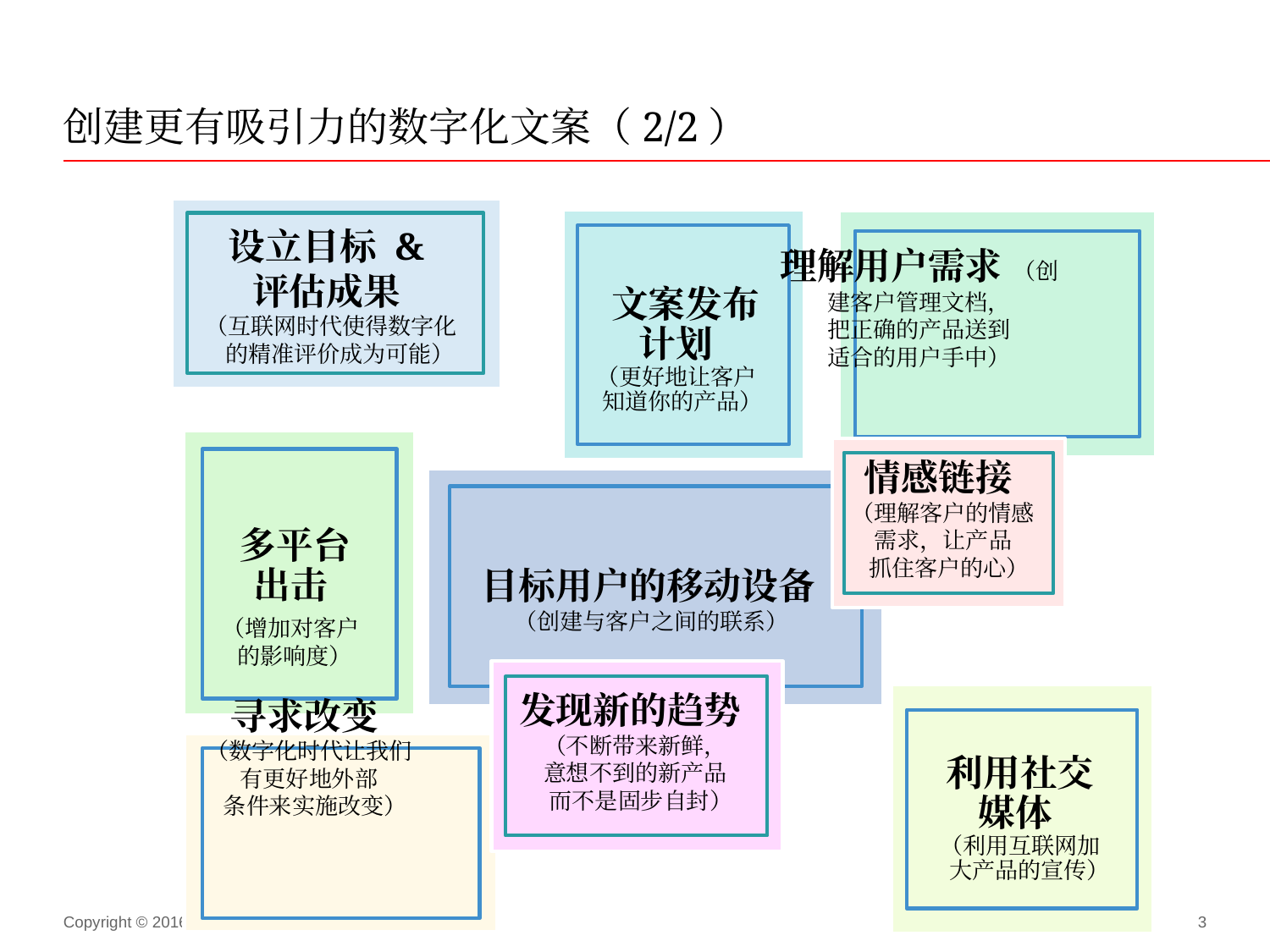

# 创建更有吸引力的数字化文案（2/2）
目标用户的移动设备
（创建与客户之间的联系）
 文案发布
 计划
（更好地让客户
  知道你的产品）

 多平台
 出击
 （增加对客户
   的影响度）
利用社交
媒体
（利用互联网加
   大产品的宣传）

理解用户需求 （创建客户管理文档，
把正确的产品送到
适合的用户手中）

设立目标 &
评估成果
（互联网时代使得数字化
   的精准评价成为可能）

寻求改变
（数字化时代让我们
有更好地外部
  条件来实施改变）

情感链接
（理解客户的情感
需求，让产品
  抓住客户的心）

发现新的趋势
（不断带来新鲜，
意想不到的新产品
  而不是固步自封）

Copyright © 2016 Accenture  All rights reserved.
3